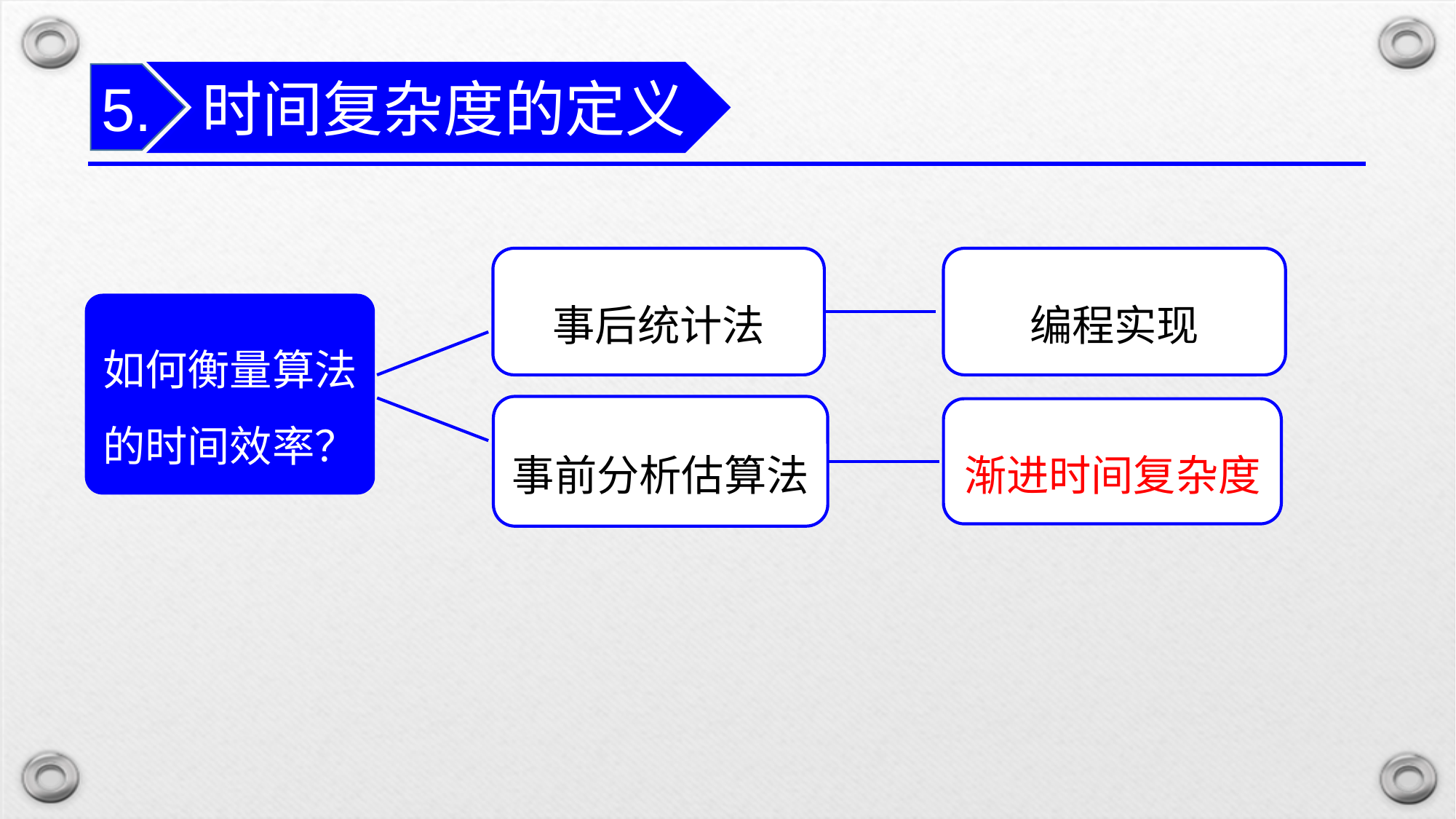

时间复杂度的定义

5.
事后统计法
编程实现
如何衡量算法的时间效率？
事前分析估算法
渐进时间复杂度